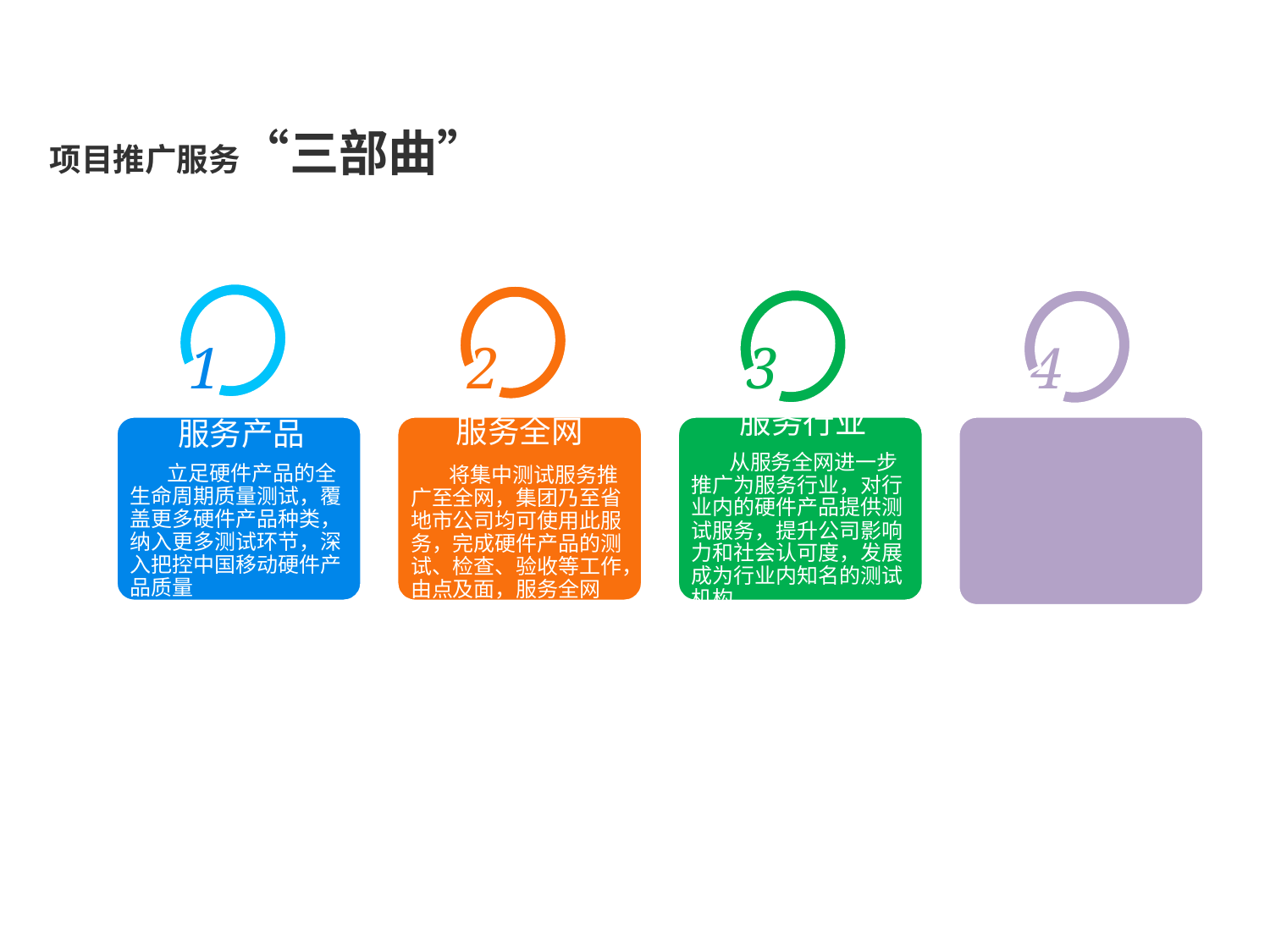

项目推广服务“三部曲”

服务产品
       立足硬件产品的全生命周期质量测试，覆盖更多硬件产品种类，纳入更多测试环节，深入把控中国移动硬件产品质量
服务全网
      将集中测试服务推广至全网，集团乃至省地市公司均可使用此服务，完成硬件产品的测试、检查、验收等工作，由点及面，服务全网
服务行业
       从服务全网进一步推广为服务行业，对行业内的硬件产品提供测试服务，提升公司影响力和社会认可度，发展成为行业内知名的测试机构

1
2
3
4